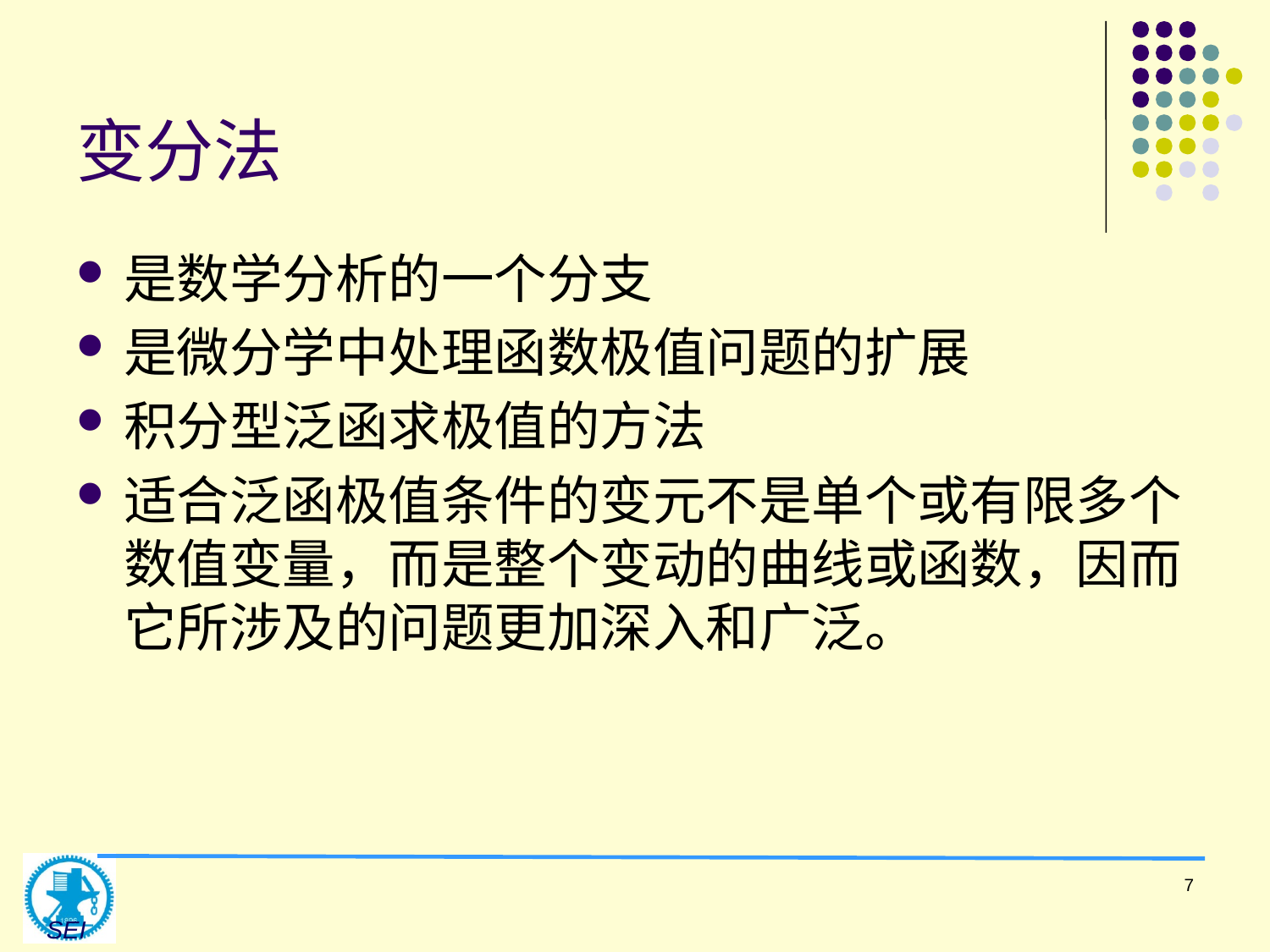

# 变分法
是数学分析的一个分支
是微分学中处理函数极值问题的扩展
积分型泛函求极值的方法
适合泛函极值条件的变元不是单个或有限多个数值变量，而是整个变动的曲线或函数，因而它所涉及的问题更加深入和广泛。
7